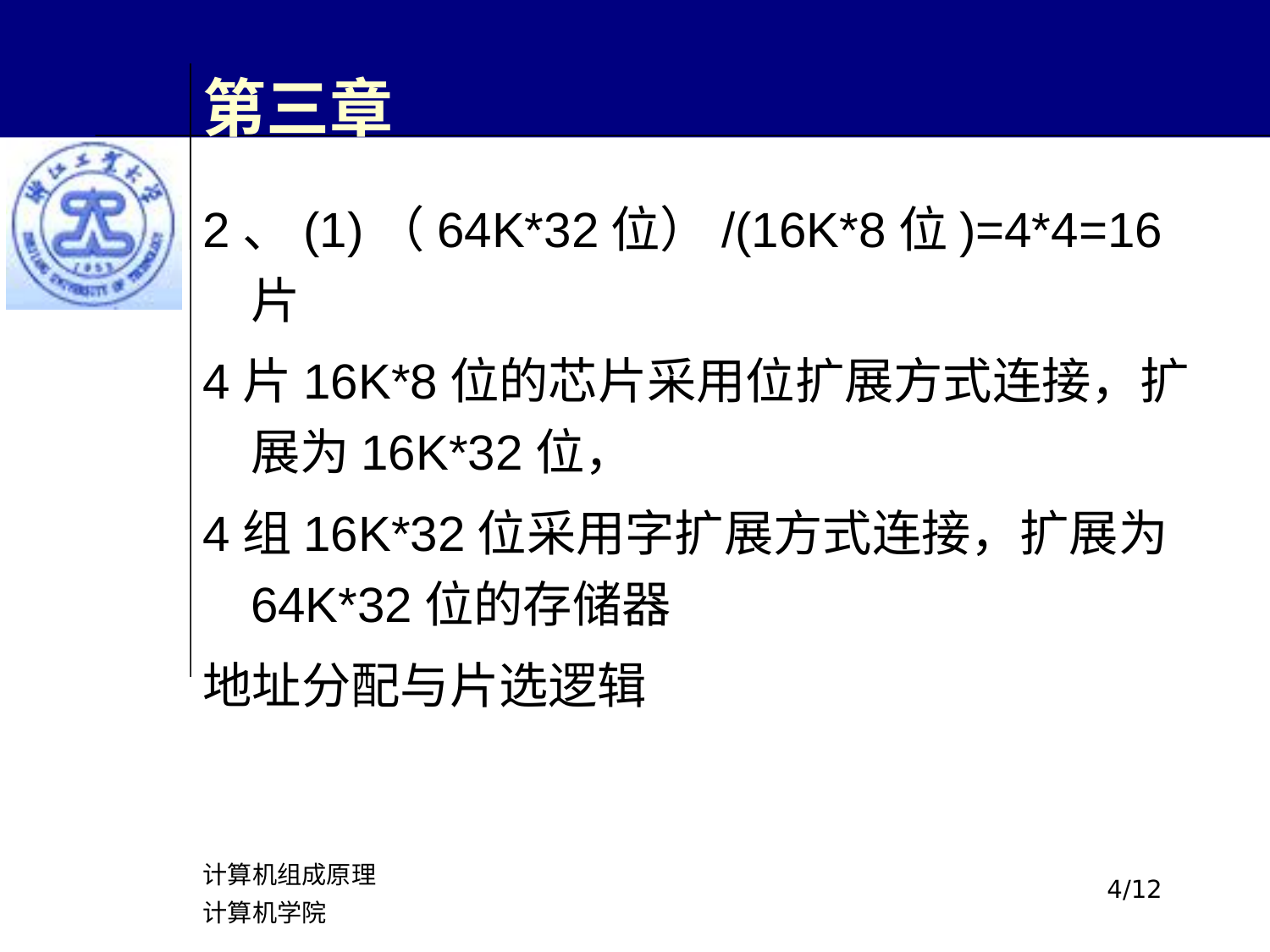

# 第三章
2、(1)（64K*32位）/(16K*8位)=4*4=16片
4片16K*8位的芯片采用位扩展方式连接，扩展为16K*32位，
4组16K*32位采用字扩展方式连接，扩展为64K*32位的存储器
地址分配与片选逻辑
计算机组成原理
计算机学院

4/12